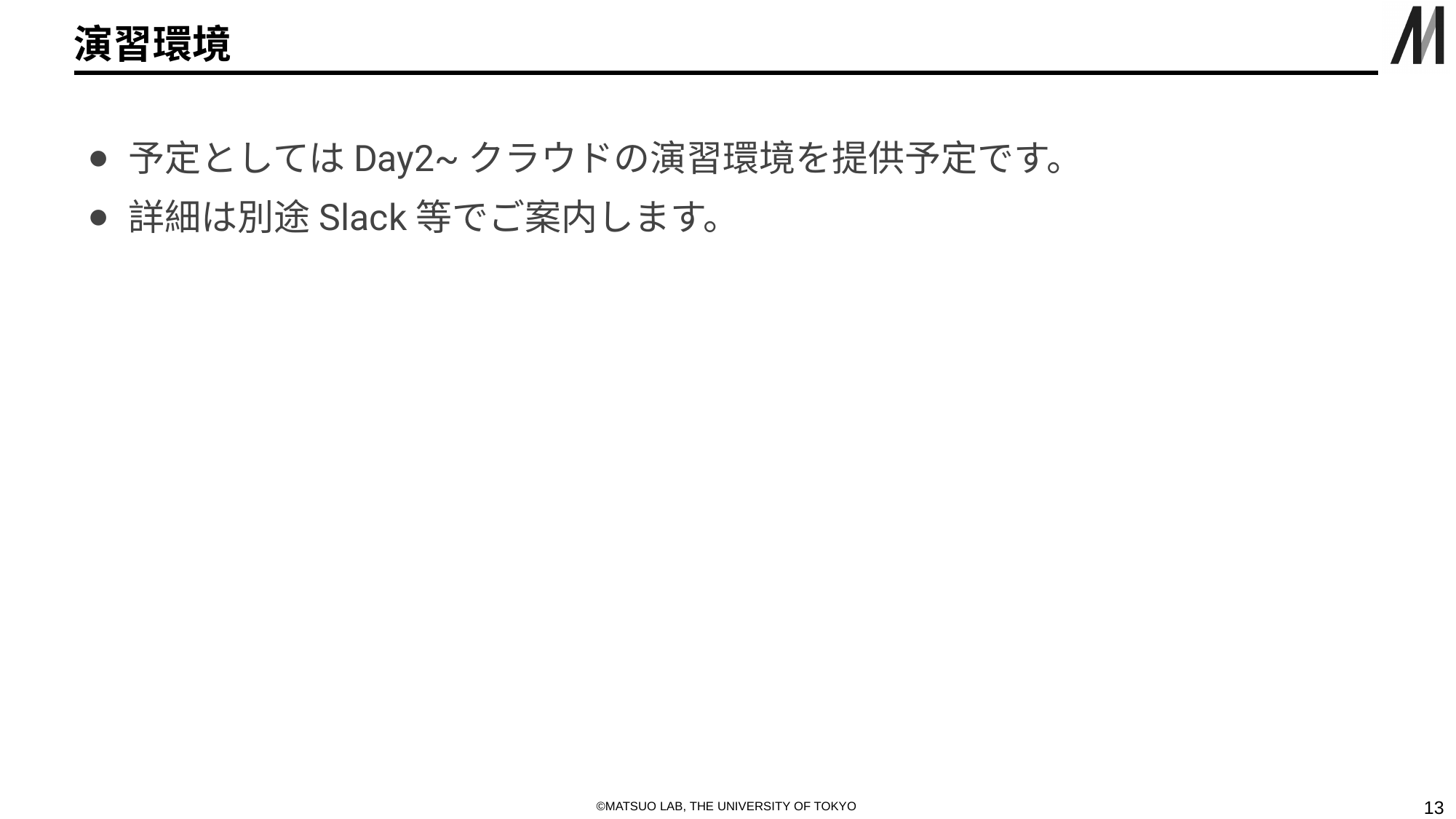

# 演習環境
予定としてはDay2~クラウドの演習環境を提供予定です。
詳細は別途Slack等でご案内します。

13